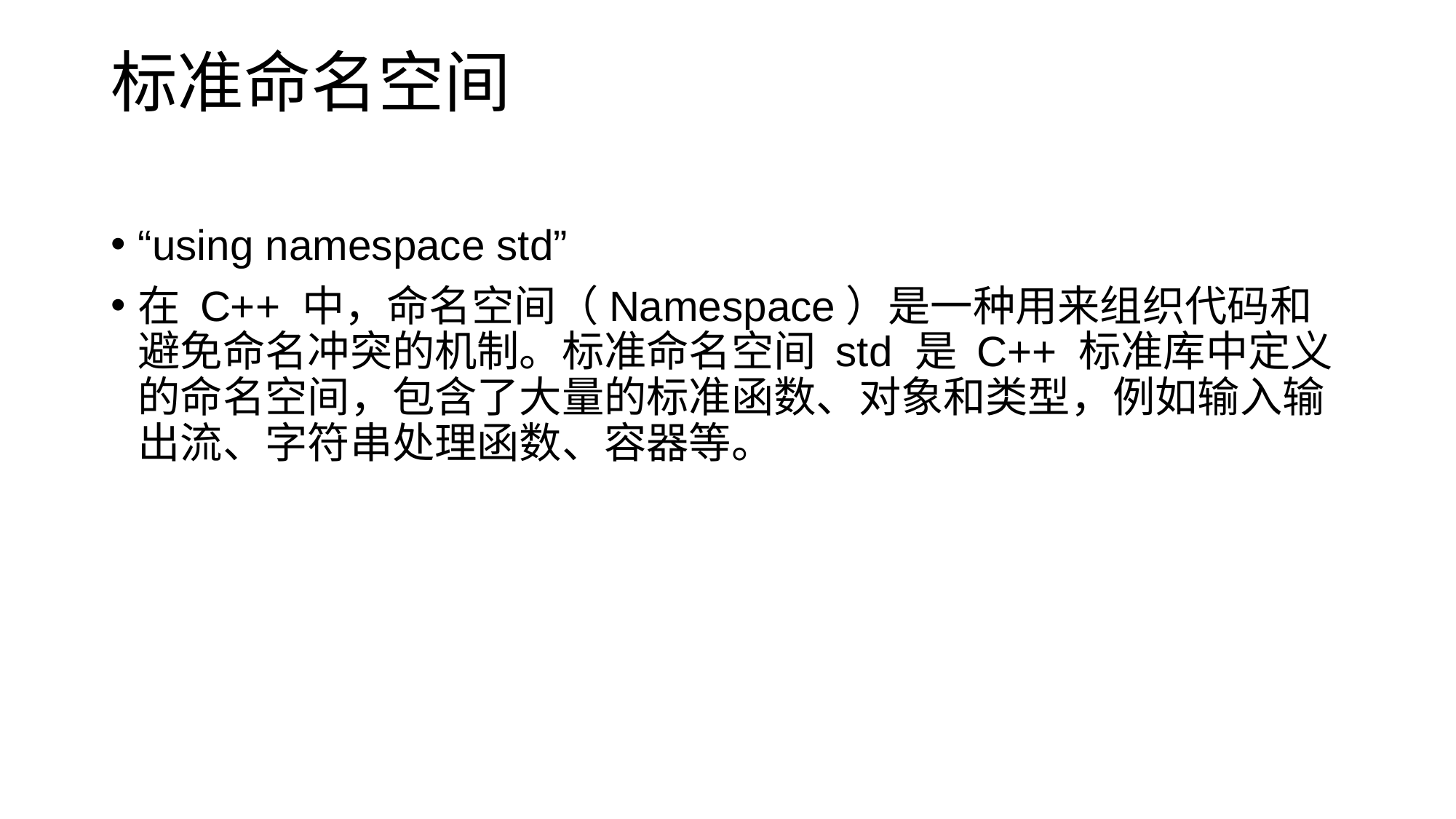

# 标准命名空间
“using namespace std”
在 C++ 中，命名空间（Namespace）是一种用来组织代码和避免命名冲突的机制。标准命名空间 std 是 C++ 标准库中定义的命名空间，包含了大量的标准函数、对象和类型，例如输入输出流、字符串处理函数、容器等。